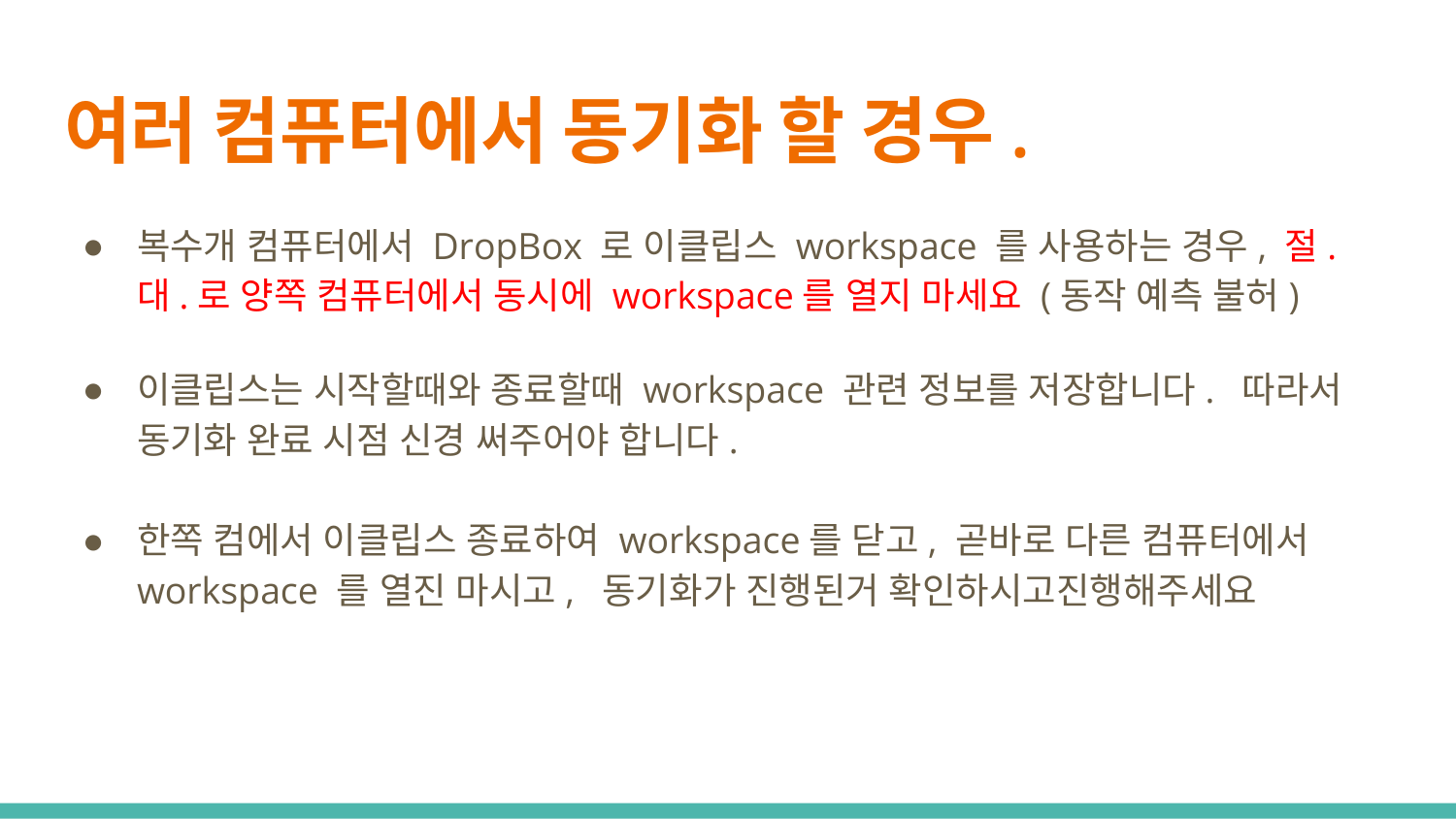

# 여러 컴퓨터에서 동기화 할 경우.
복수개 컴퓨터에서 DropBox 로 이클립스 workspace 를 사용하는 경우, 절.대.로 양쪽 컴퓨터에서 동시에 workspace를 열지 마세요 (동작 예측 불허)
이클립스는 시작할때와 종료할때 workspace 관련 정보를 저장합니다.  따라서 동기화 완료 시점 신경 써주어야 합니다.
한쪽 컴에서 이클립스 종료하여 workspace를 닫고, 곧바로 다른 컴퓨터에서 workspace 를 열진 마시고,  동기화가 진행된거 확인하시고진행해주세요